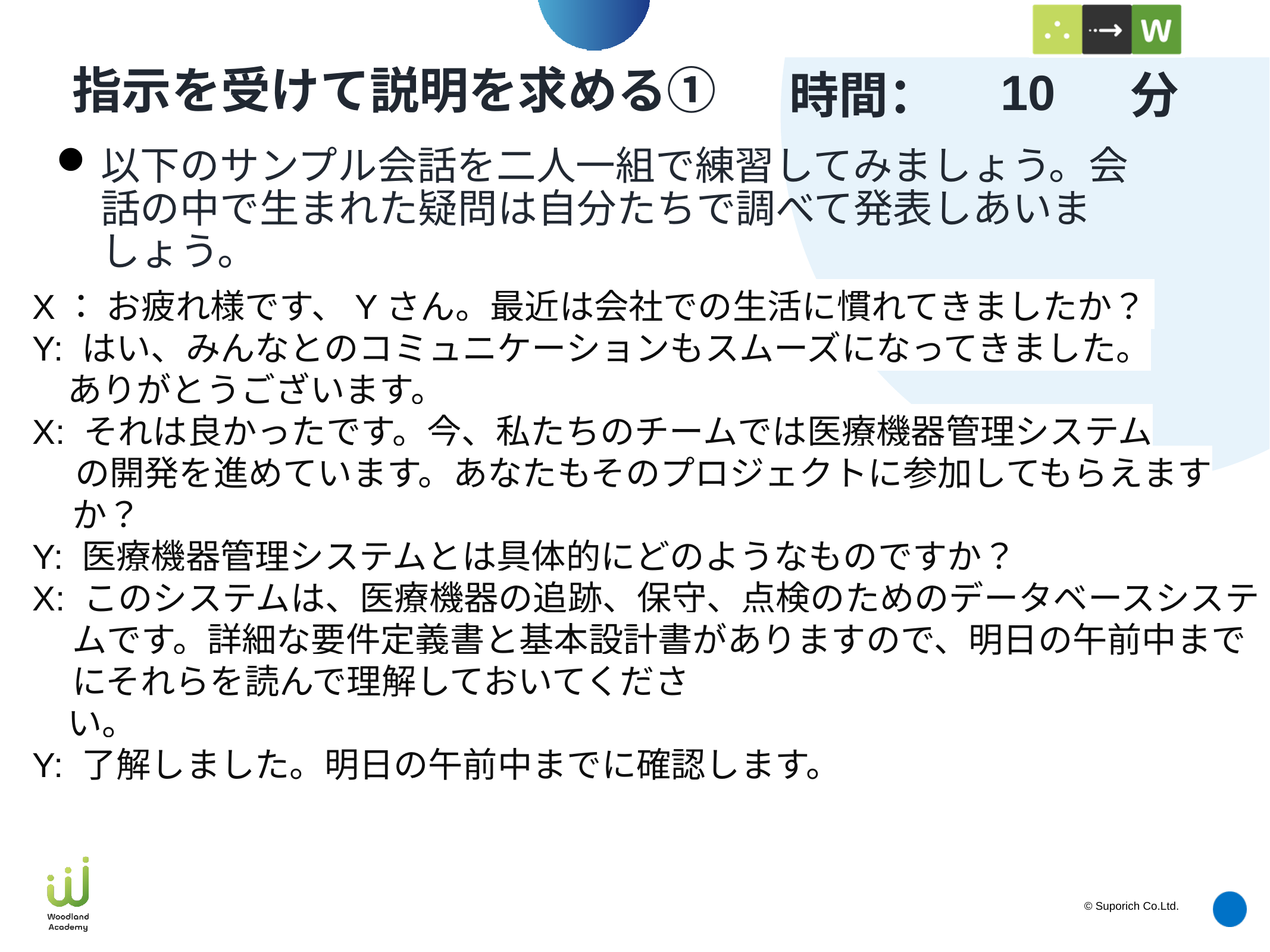

10
# 指示を受けて説明を求める①
以下のサンプル会話を二人一組で練習してみましょう。会話の中で生まれた疑問は自分たちで調べて発表しあいましょう。
X： お疲れ様です、Yさん。最近は会社での生活に慣れてきましたか？
Y: はい、みんなとのコミュニケーションもスムーズになってきました。
　ありがとうございます。
X: それは良かったです。今、私たちのチームでは医療機器管理システム
　 の開発を進めています。あなたもそのプロジェクトに参加してもらえます
    か？
Y: 医療機器管理システムとは具体的にどのようなものですか？
X: このシステムは、医療機器の追跡、保守、点検のためのデータベースシステ
    ムです。詳細な要件定義書と基本設計書がありますので、明日の午前中まで
    にそれらを読んで理解しておいてくださ
　い。
Y: 了解しました。明日の午前中までに確認します。